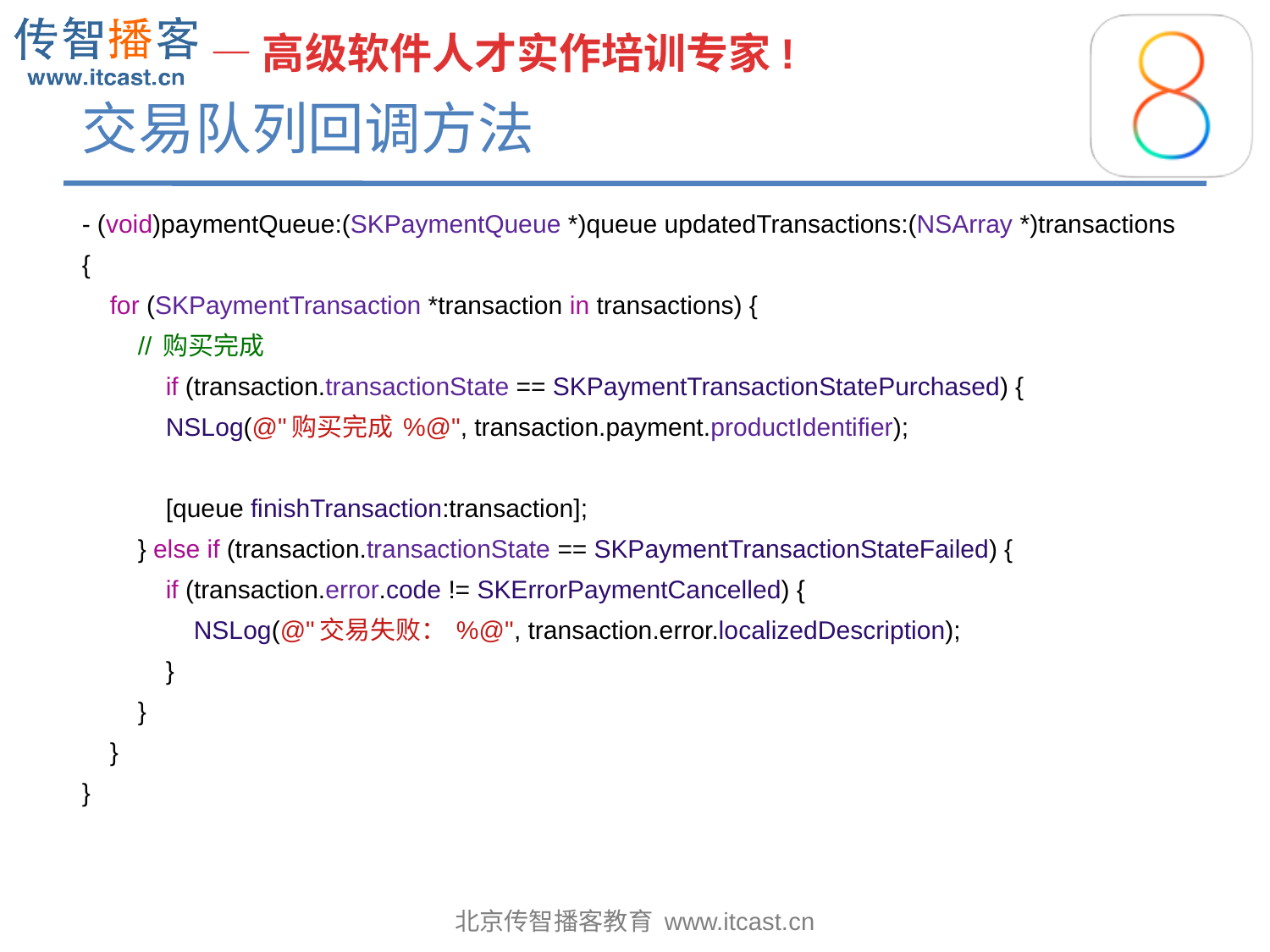

# 交易队列回调方法
- (void)paymentQueue:(SKPaymentQueue *)queue updatedTransactions:(NSArray *)transactions
{
    for (SKPaymentTransaction *transaction in transactions) {
        // 购买完成
            if (transaction.transactionState == SKPaymentTransactionStatePurchased) {
            NSLog(@"购买完成 %@", transaction.payment.productIdentifier);

            [queue finishTransaction:transaction];
        } else if (transaction.transactionState == SKPaymentTransactionStateFailed) {
            if (transaction.error.code != SKErrorPaymentCancelled) {
                NSLog(@"交易失败： %@", transaction.error.localizedDescription);
            }
        }
    }
}